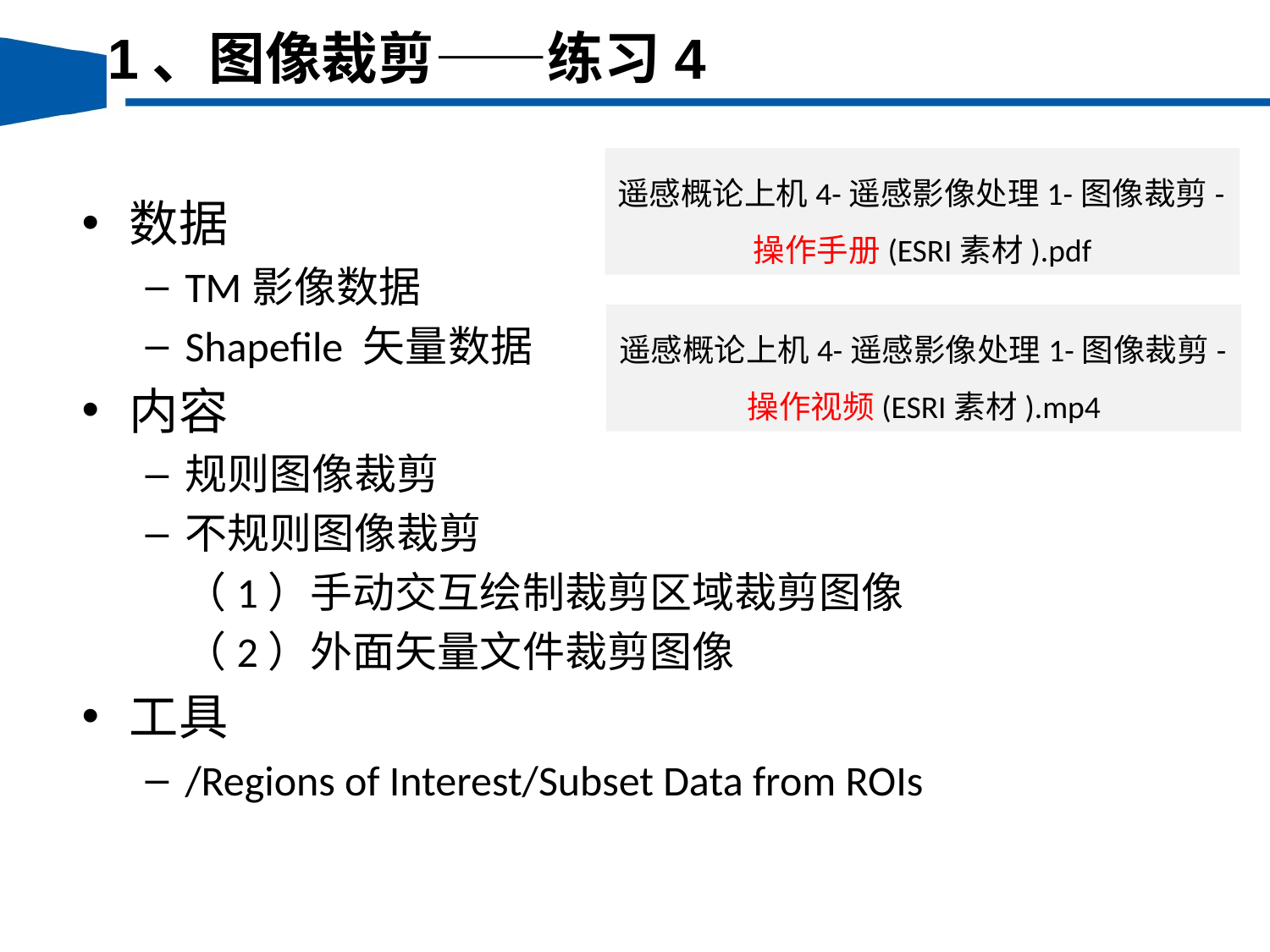

1、图像裁剪——练习4
遥感概论上机4-遥感影像处理1-图像裁剪-操作手册(ESRI素材).pdf
数据
TM影像数据
Shapefile 矢量数据
内容
规则图像裁剪
不规则图像裁剪
   （1）手动交互绘制裁剪区域裁剪图像
   （2）外面矢量文件裁剪图像
工具
/Regions of Interest/Subset Data from ROIs

遥感概论上机4-遥感影像处理1-图像裁剪-操作视频(ESRI素材).mp4